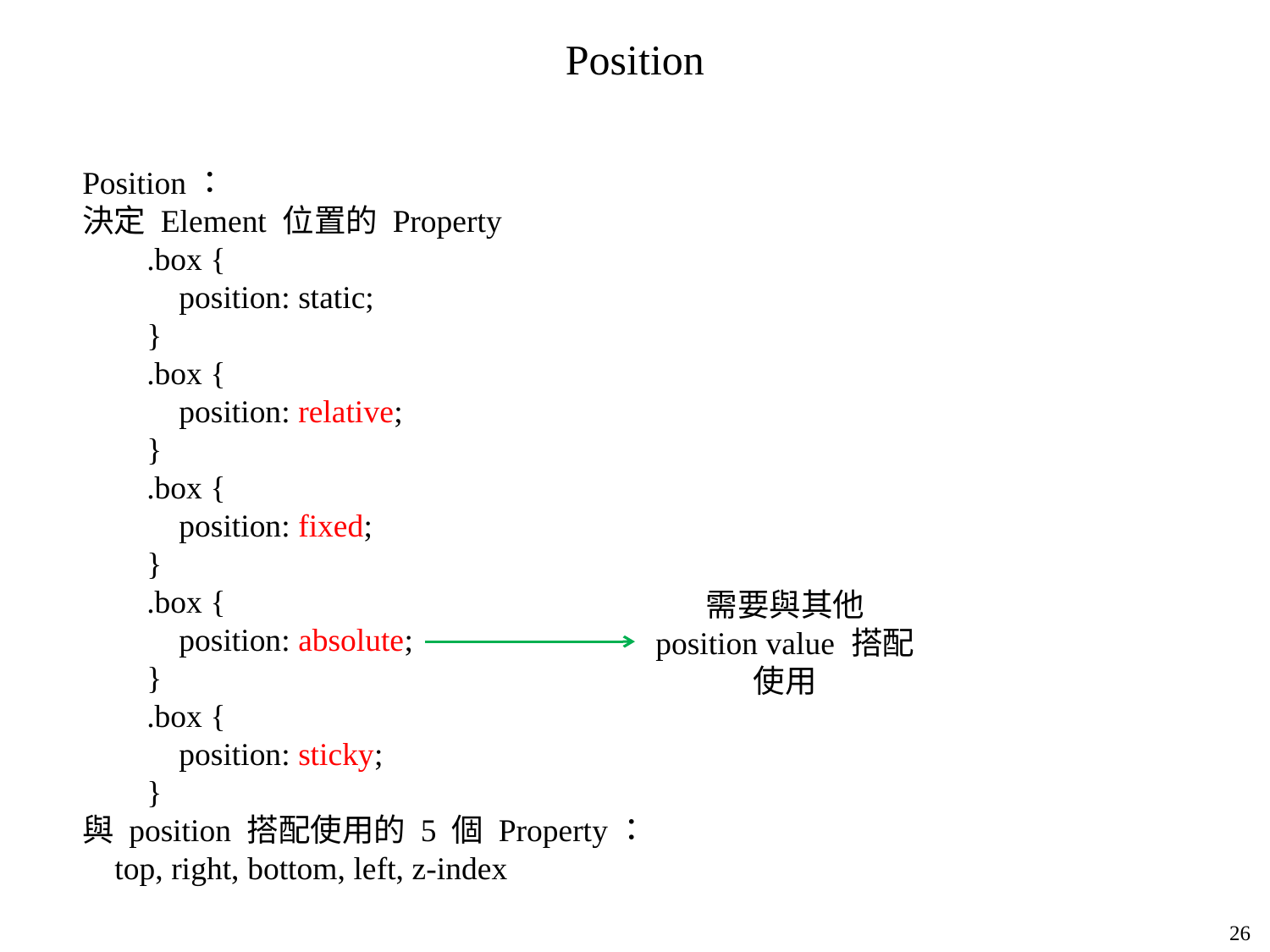

Position
Position：
決定 Element 位置的 Property
        .box {
            position: static;
        }
        .box {
            position: relative;
        }
        .box {
            position: fixed;
        }
        .box {
            position: absolute;
        }
        .box {
            position: sticky;
        }
與 position 搭配使用的 5 個 Property：
    top, right, bottom, left, z-index
需要與其他 position value 搭配使用
26